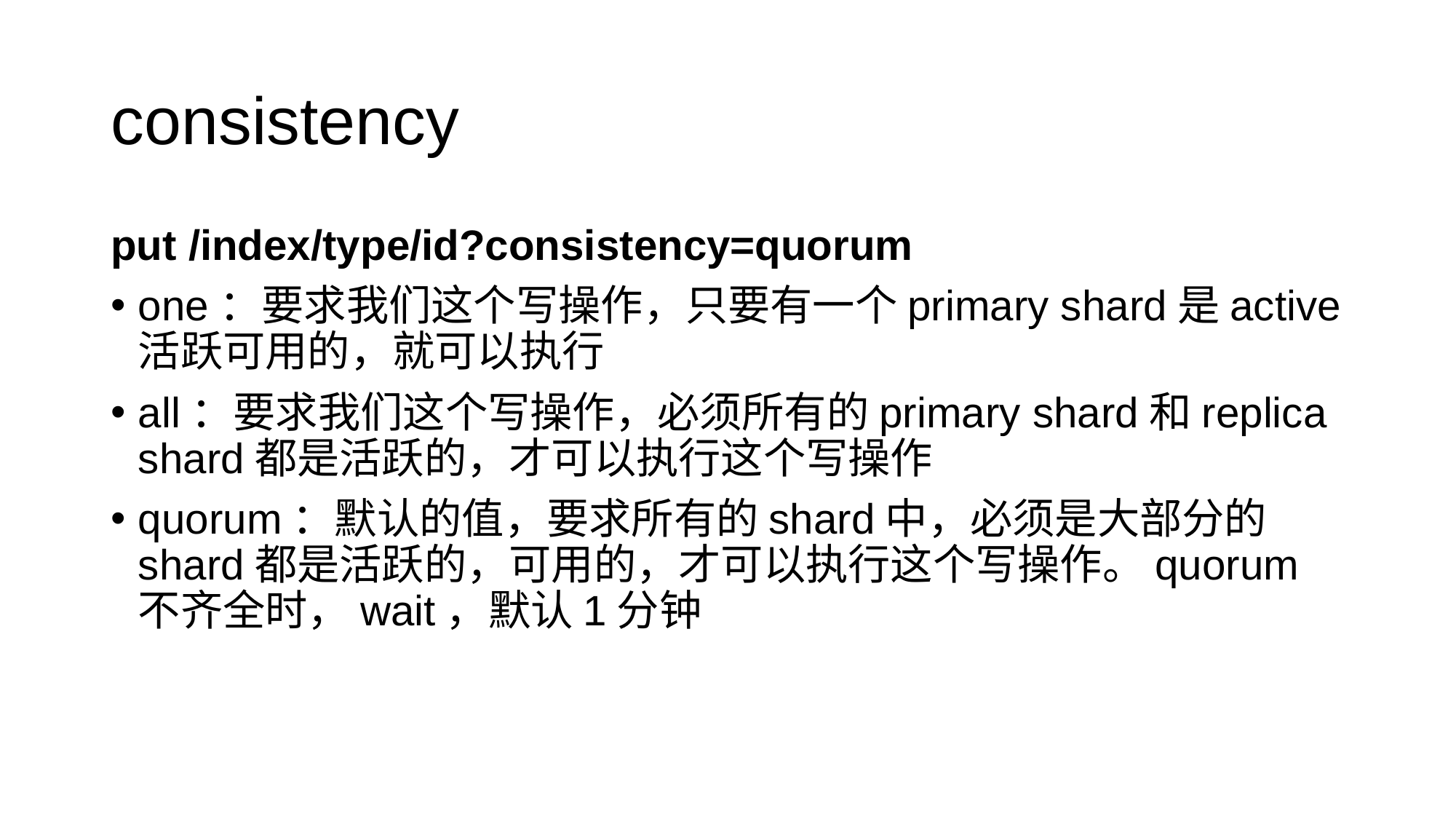

# consistency
put /index/type/id?consistency=quorum
one：要求我们这个写操作，只要有一个primary shard是active活跃可用的，就可以执行
all：要求我们这个写操作，必须所有的primary shard和replica shard都是活跃的，才可以执行这个写操作
quorum：默认的值，要求所有的shard中，必须是大部分的shard都是活跃的，可用的，才可以执行这个写操作。quorum不齐全时，wait，默认1分钟